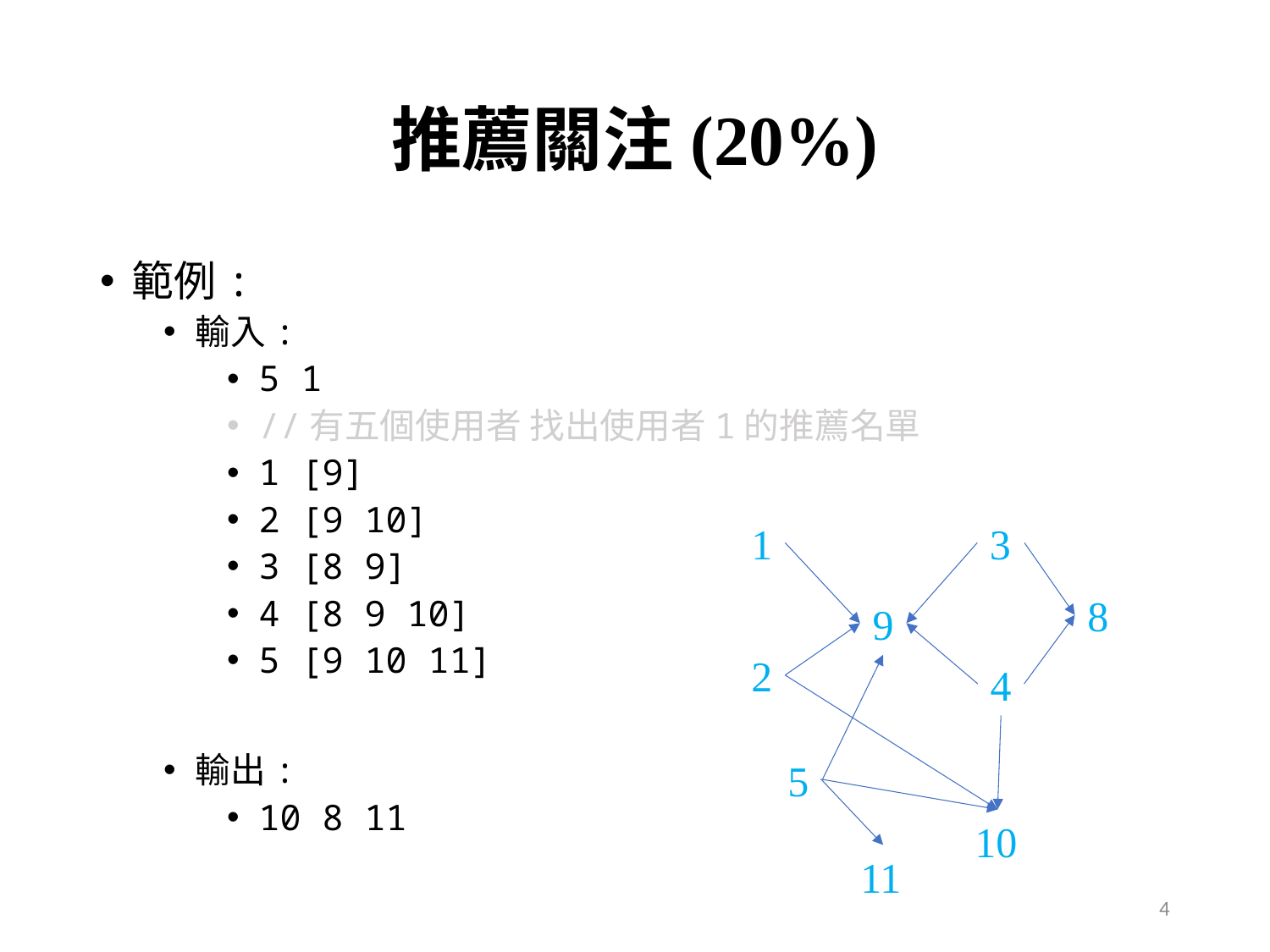

# 推薦關注(20%)
範例:
輸入:
5 1
//有五個使用者 找出使用者1的推薦名單
1 [9]
2 [9 10]
3 [8 9]
4 [8 9 10]
5 [9 10 11]

輸出:
10 8 11

1
3
8
9
2
4
5
10
11
4